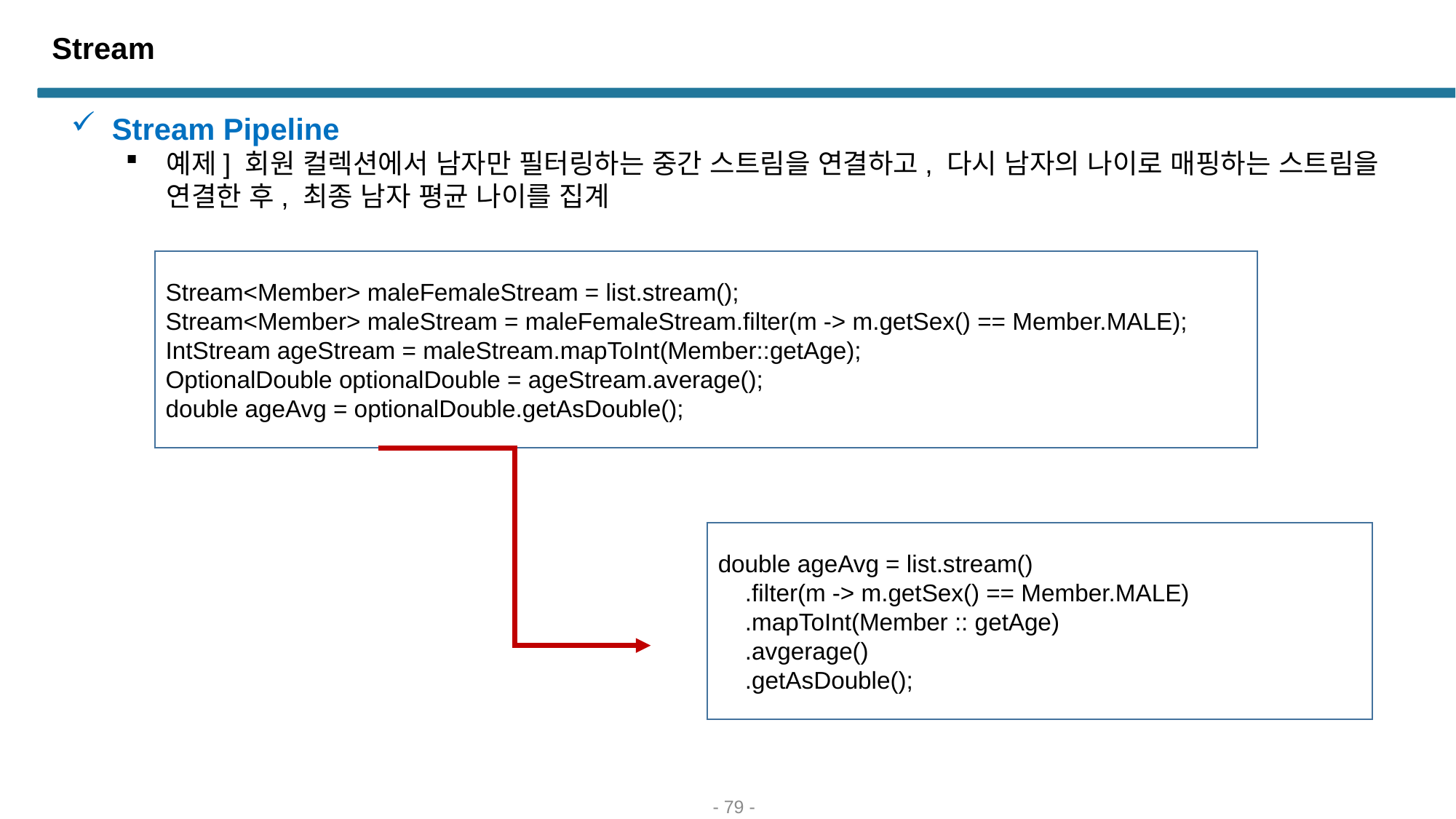

# Stream
Stream Pipeline
예제] 회원 컬렉션에서 남자만 필터링하는 중간 스트림을 연결하고, 다시 남자의 나이로 매핑하는 스트림을 연결한 후, 최종 남자 평균 나이를 집계
Stream<Member> maleFemaleStream = list.stream();
Stream<Member> maleStream = maleFemaleStream.filter(m -> m.getSex() == Member.MALE);
IntStream ageStream = maleStream.mapToInt(Member::getAge);
OptionalDouble optionalDouble = ageStream.average();
double ageAvg = optionalDouble.getAsDouble();
double ageAvg = list.stream()
    .filter(m -> m.getSex() == Member.MALE)
    .mapToInt(Member :: getAge)
    .avgerage()
    .getAsDouble();
- 79 -